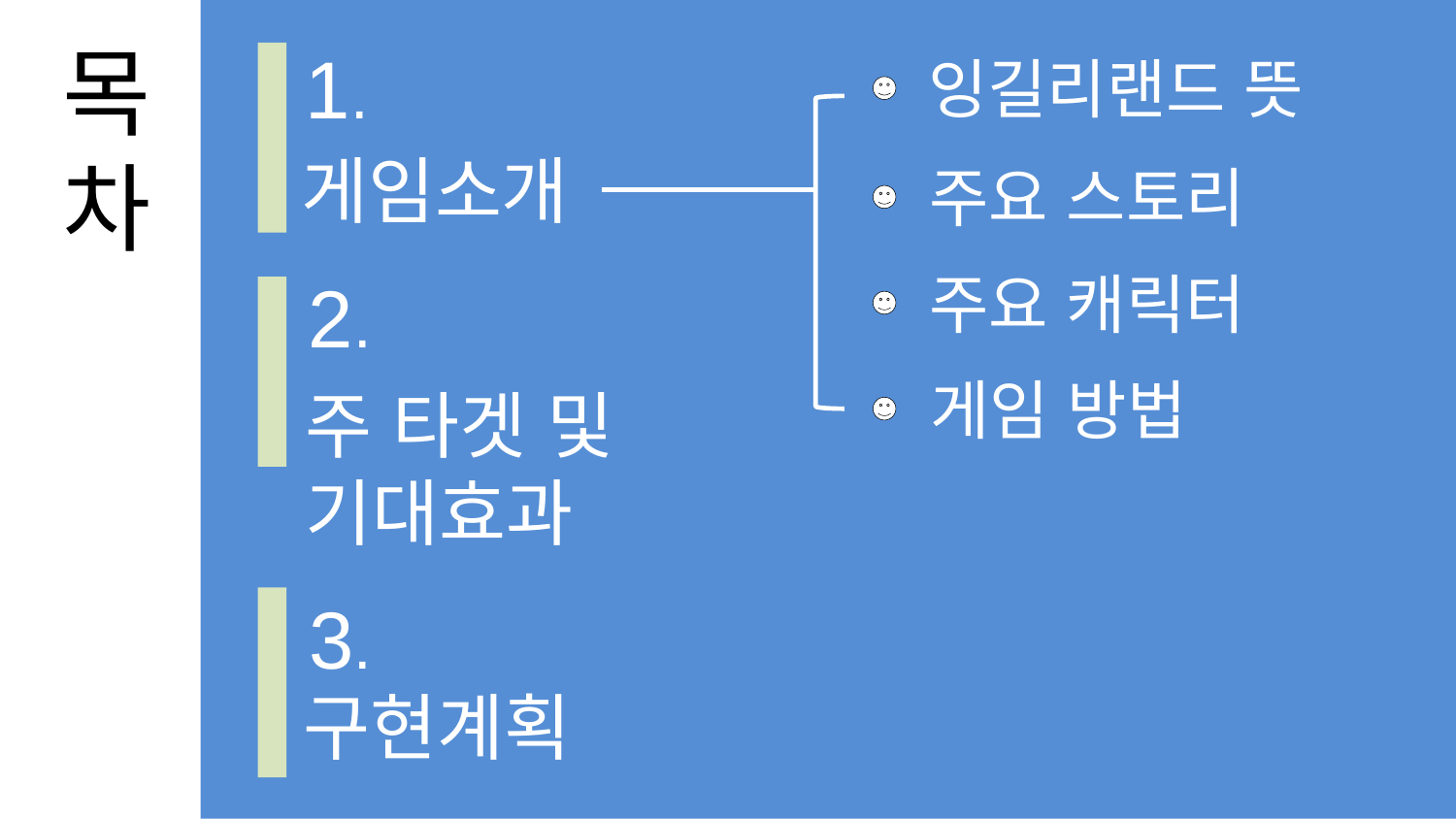

# 목차
1.
게임소개

잉길리랜드 뜻

주요 스토리

주요 캐릭터

2.
주 타겟 및
기대효과

게임 방법

3.
구현계획